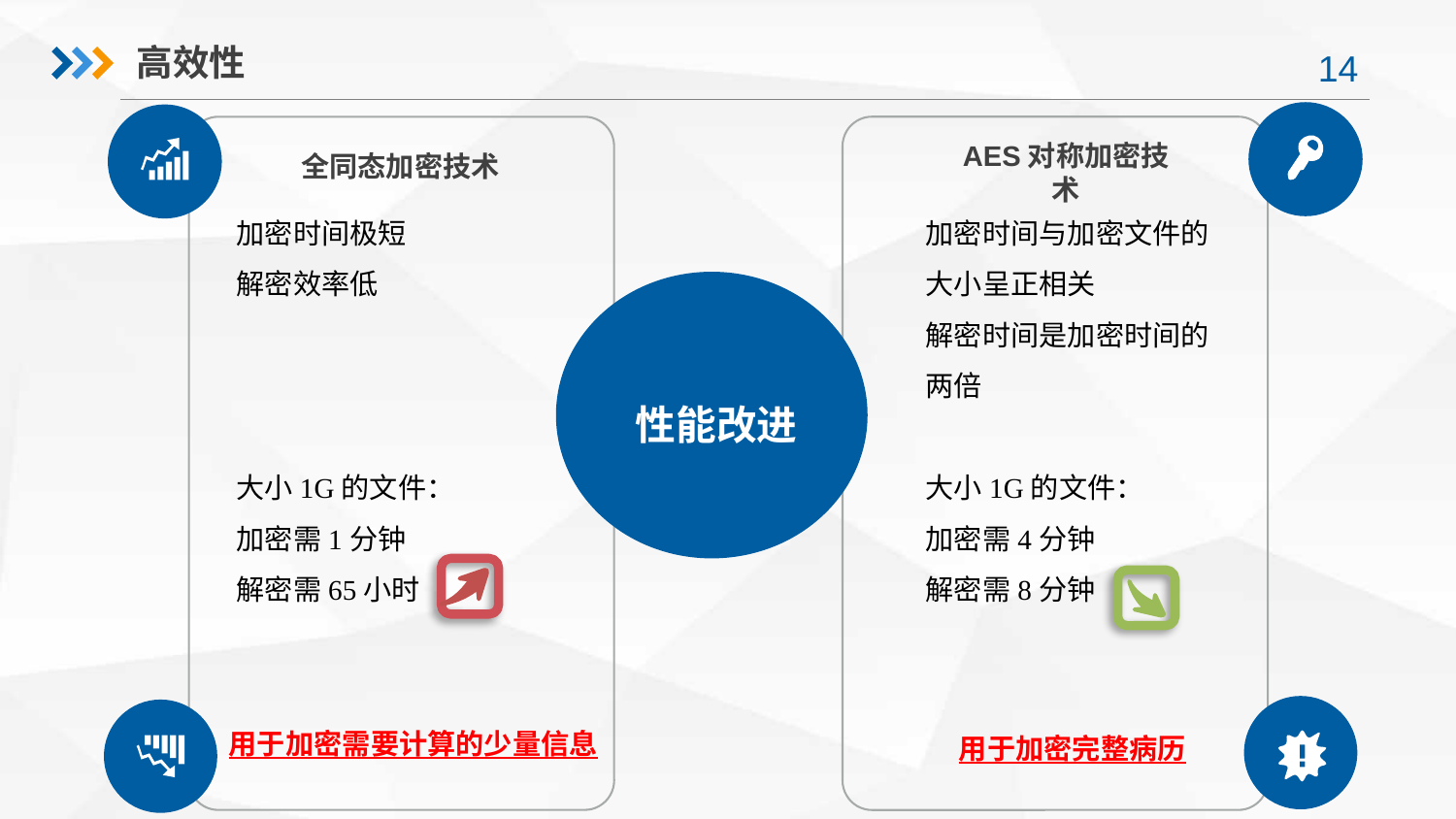

高效性

 全同态加密技术
AES对称加密技术
加密时间极短
解密效率低

大小1G的文件：
加密需1分钟
解密需65小时

加密时间与加密文件的大小呈正相关
解密时间是加密时间的两倍

大小1G的文件：
加密需4分钟
解密需8分钟

性能改进

用于加密需要计算的少量信息
用于加密完整病历